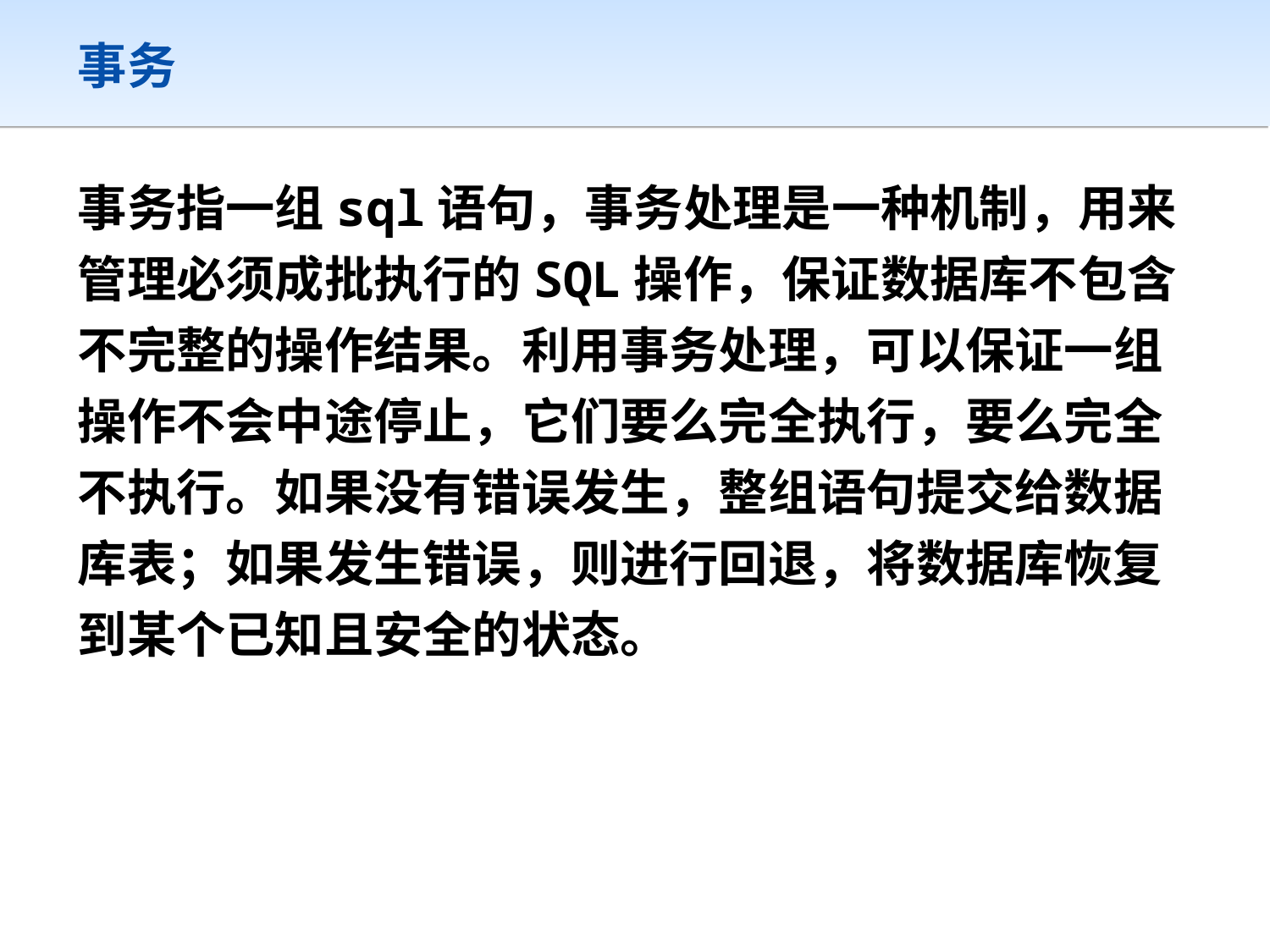

# 事务
事务指一组sql语句，事务处理是一种机制，用来管理必须成批执行的SQL操作，保证数据库不包含不完整的操作结果。利用事务处理，可以保证一组操作不会中途停止，它们要么完全执行，要么完全不执行。如果没有错误发生，整组语句提交给数据库表；如果发生错误，则进行回退，将数据库恢复到某个已知且安全的状态。